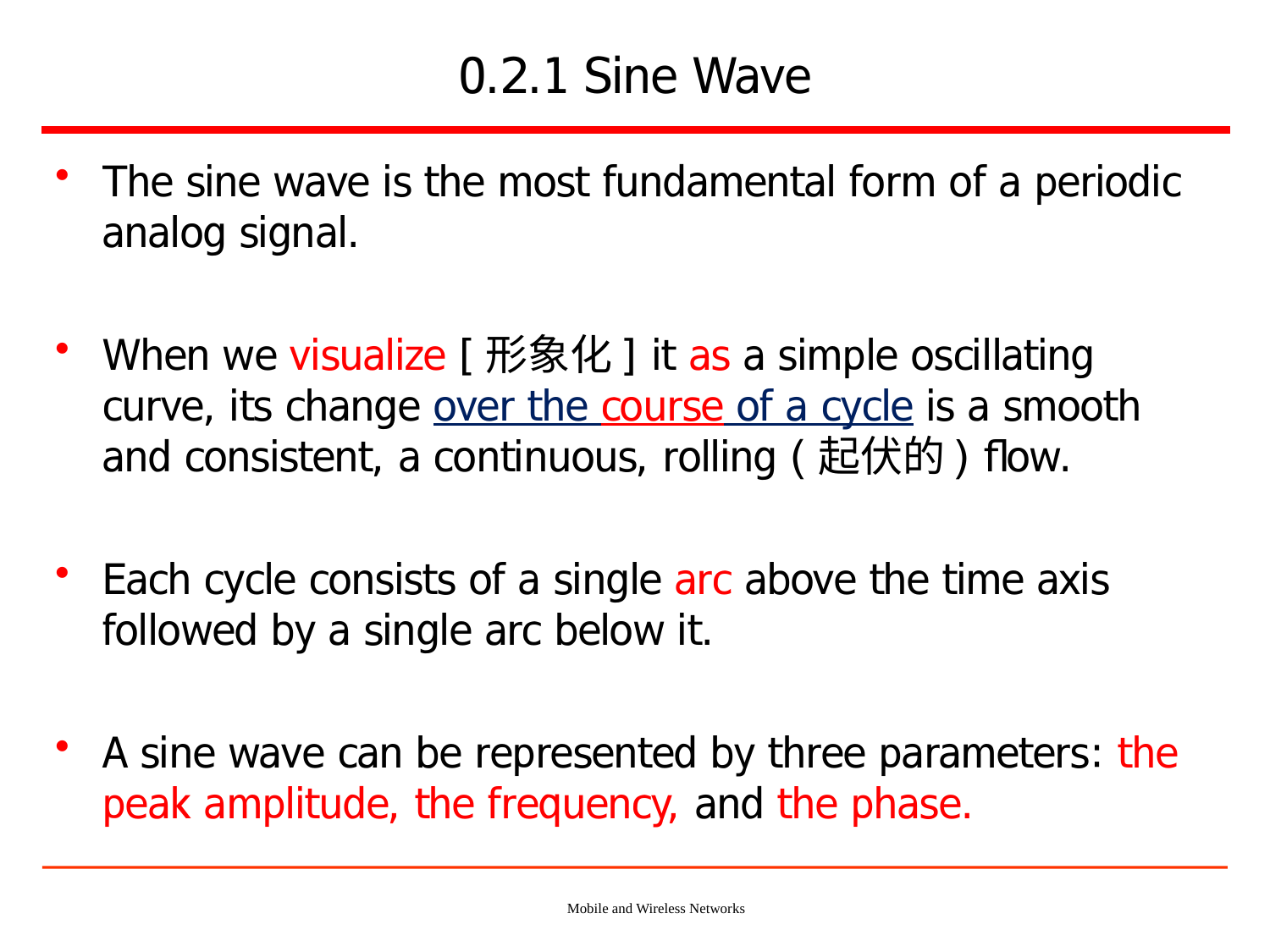

# 0.2.1 Sine Wave
The sine wave is the most fundamental form of a periodic analog signal.

When we visualize [形象化] it as a simple oscillating curve, its change over the course of a cycle is a smooth and consistent, a continuous, rolling (起伏的) flow.

Each cycle consists of a single arc above the time axis followed by a single arc below it.

A sine wave can be represented by three parameters: the peak amplitude, the frequency, and the phase.
Mobile and Wireless Networks